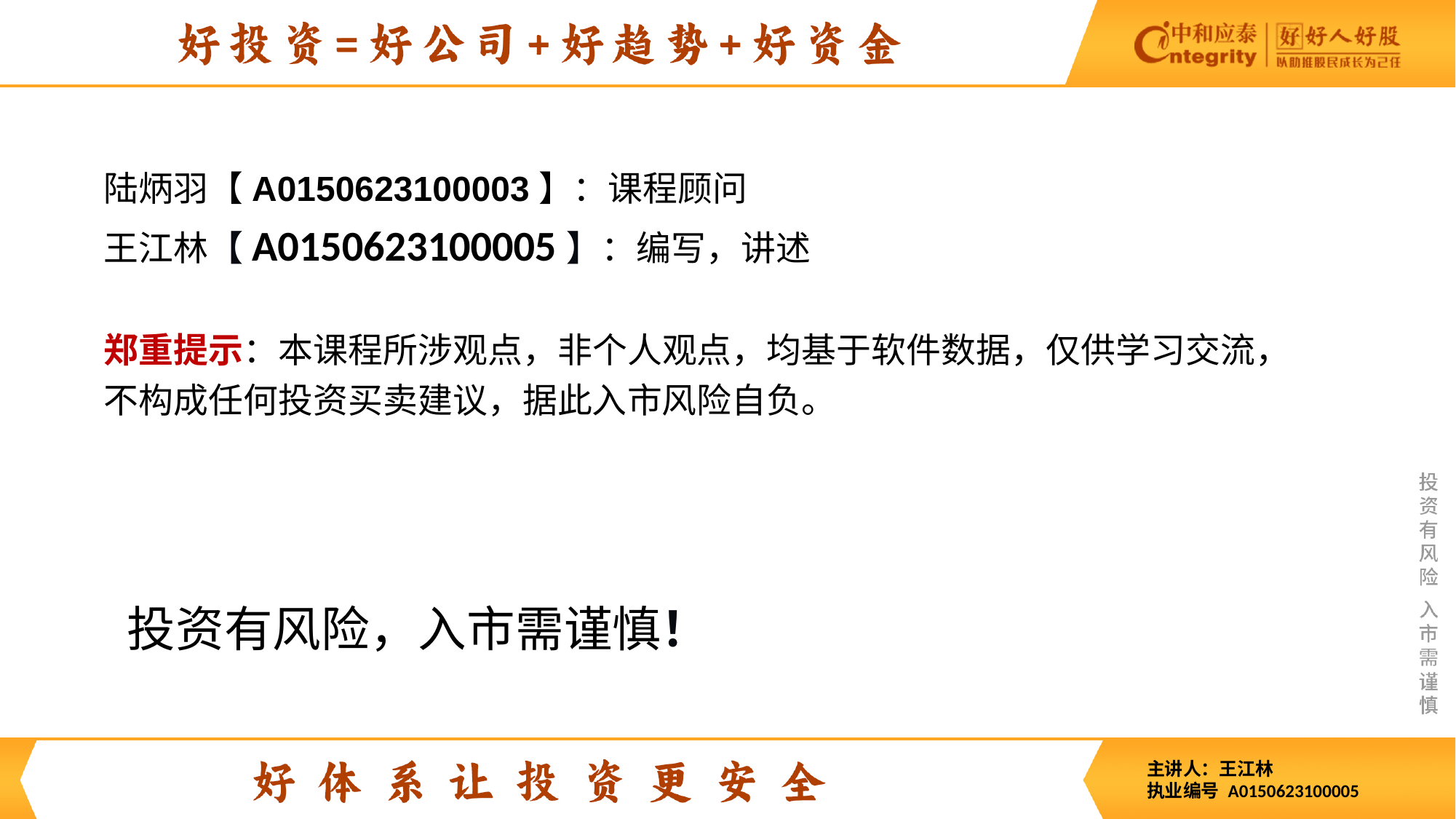

陆炳羽【A0150623100003】：课程顾问
王江林【A0150623100005】：编写，讲述
郑重提示：本课程所涉观点，非个人观点，均基于软件数据，仅供学习交流，不构成任何投资买卖建议，据此入市风险自负。
投资有风险，入市需谨慎！
主讲人：王江林
执业编号 A0150623100005